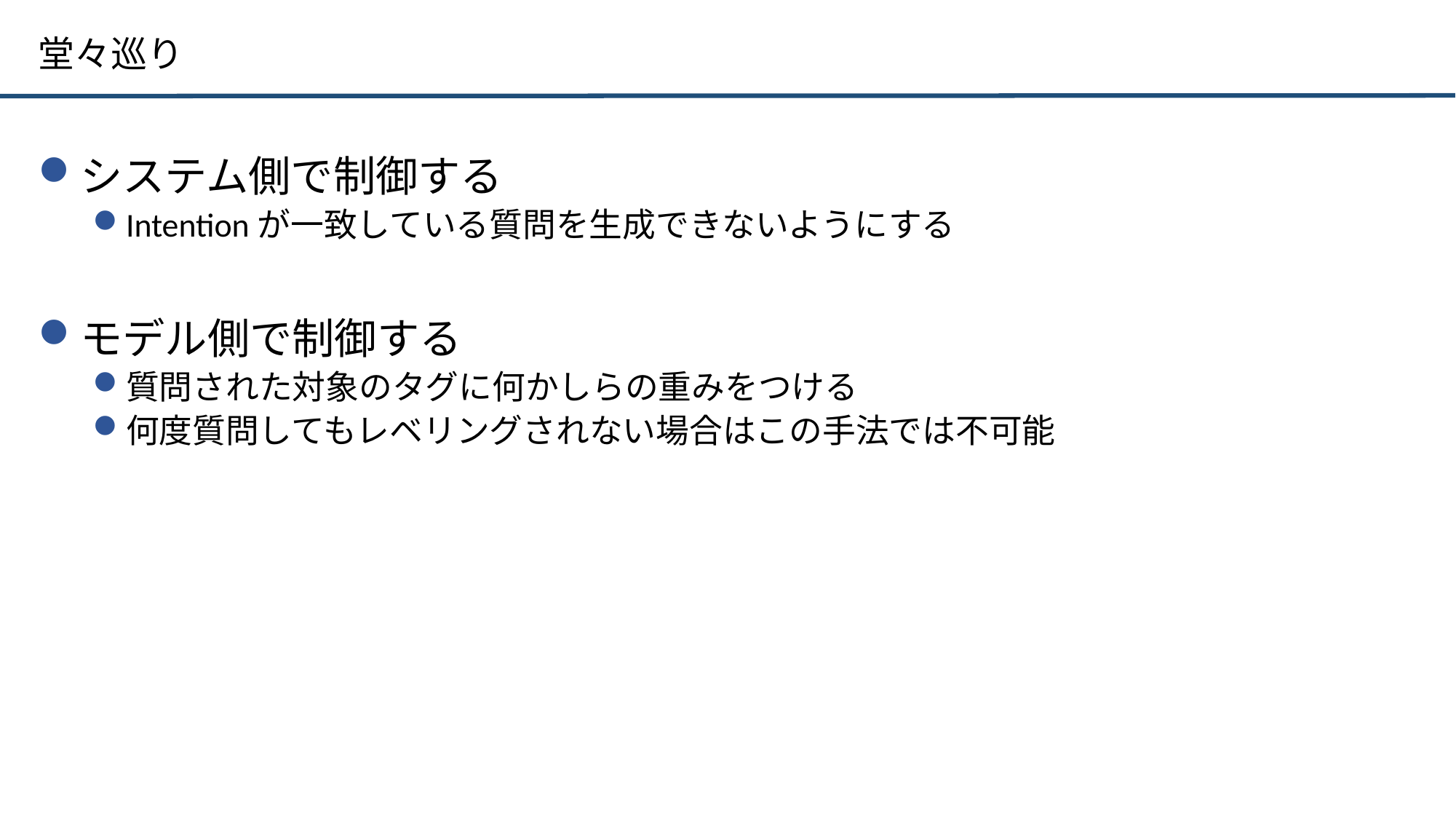

# 堂々巡り
システム側で制御する
Intentionが一致している質問を生成できないようにする

モデル側で制御する
質問された対象のタグに何かしらの重みをつける
何度質問してもレベリングされない場合はこの手法では不可能